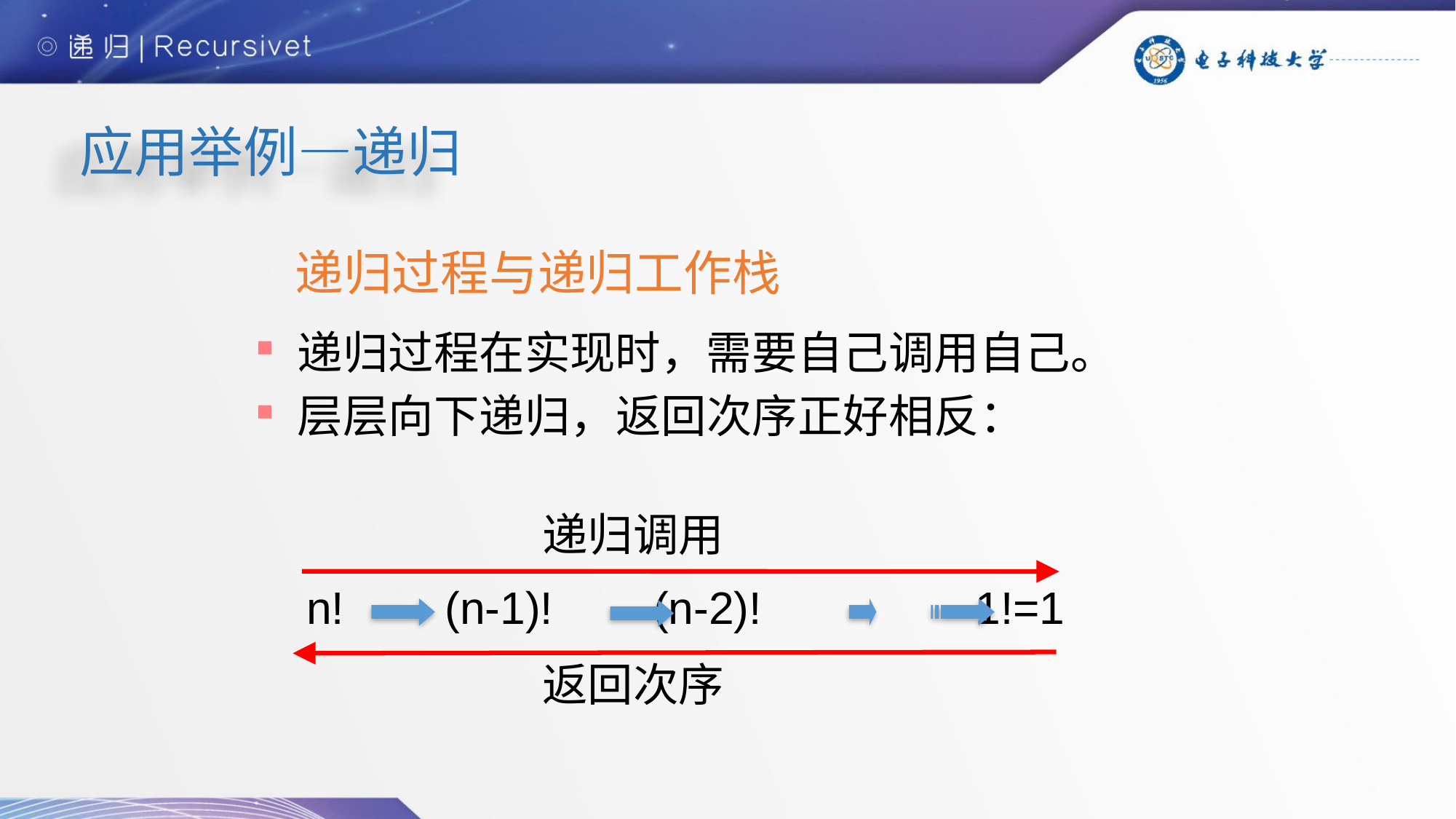

应用举例—递归
递归过程与递归工作栈
递归过程在实现时，需要自己调用自己。
层层向下递归，返回次序正好相反：

                           递归调用
    n!        (n-1)!        (n-2)!                 1!=1
                           返回次序